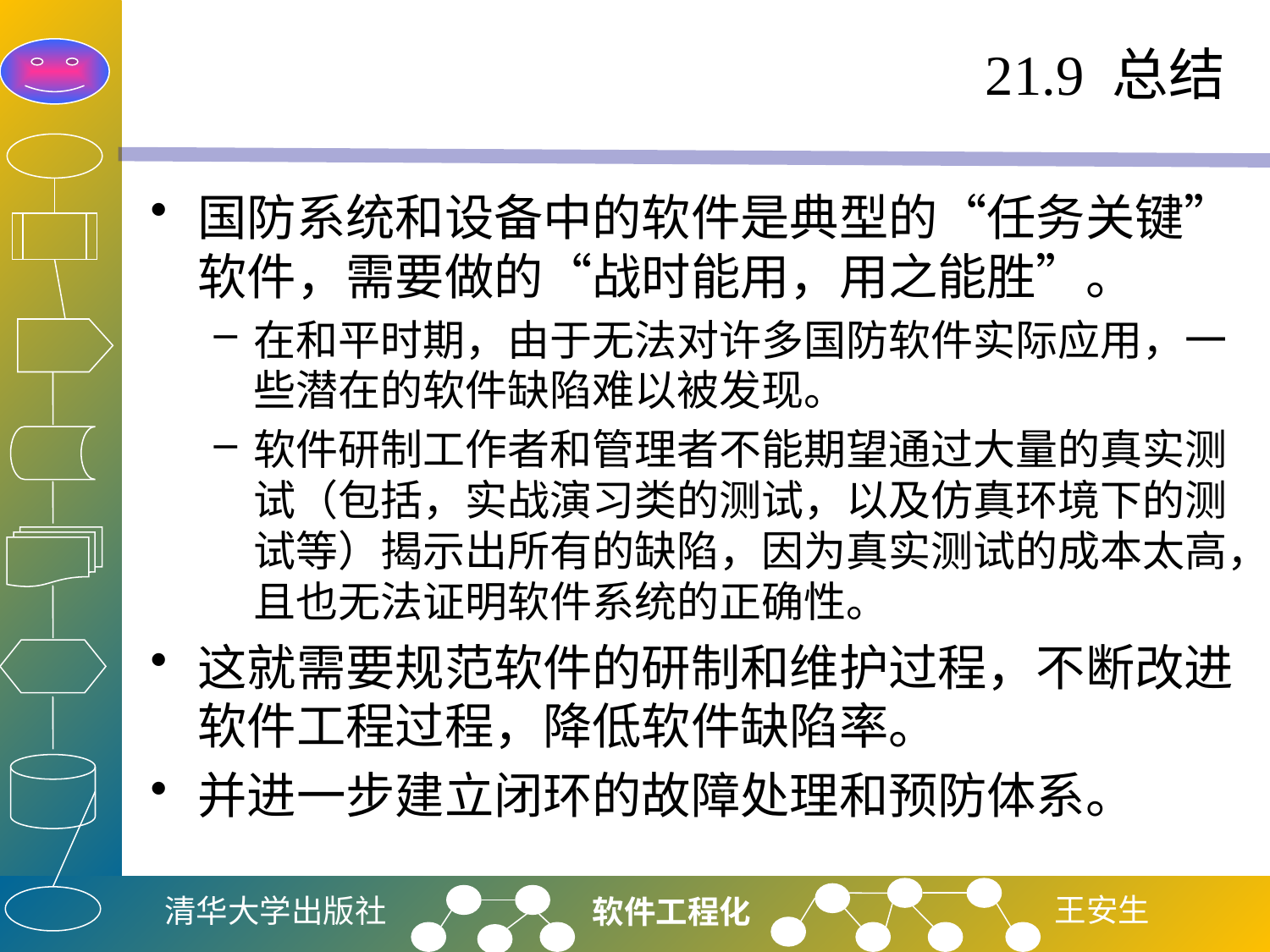

# 21.9 总结
国防系统和设备中的软件是典型的“任务关键”软件，需要做的“战时能用，用之能胜”。
在和平时期，由于无法对许多国防软件实际应用，一些潜在的软件缺陷难以被发现。
软件研制工作者和管理者不能期望通过大量的真实测试（包括，实战演习类的测试，以及仿真环境下的测试等）揭示出所有的缺陷，因为真实测试的成本太高，且也无法证明软件系统的正确性。
这就需要规范软件的研制和维护过程，不断改进软件工程过程，降低软件缺陷率。
并进一步建立闭环的故障处理和预防体系。